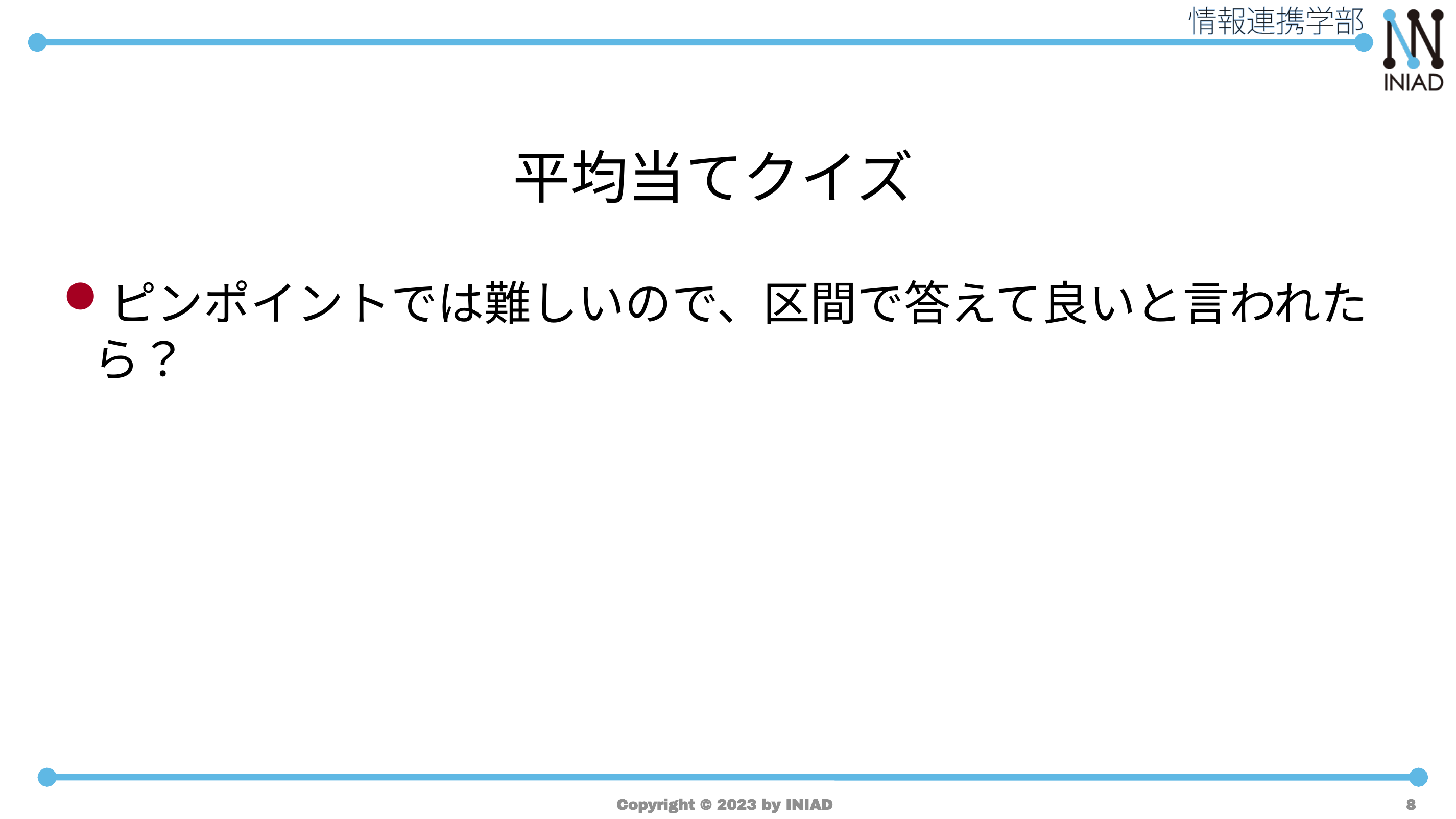

# 平均当てクイズ
ピンポイントでは難しいので、区間で答えて良いと言われたら？
Copyright © 2023 by INIAD
8